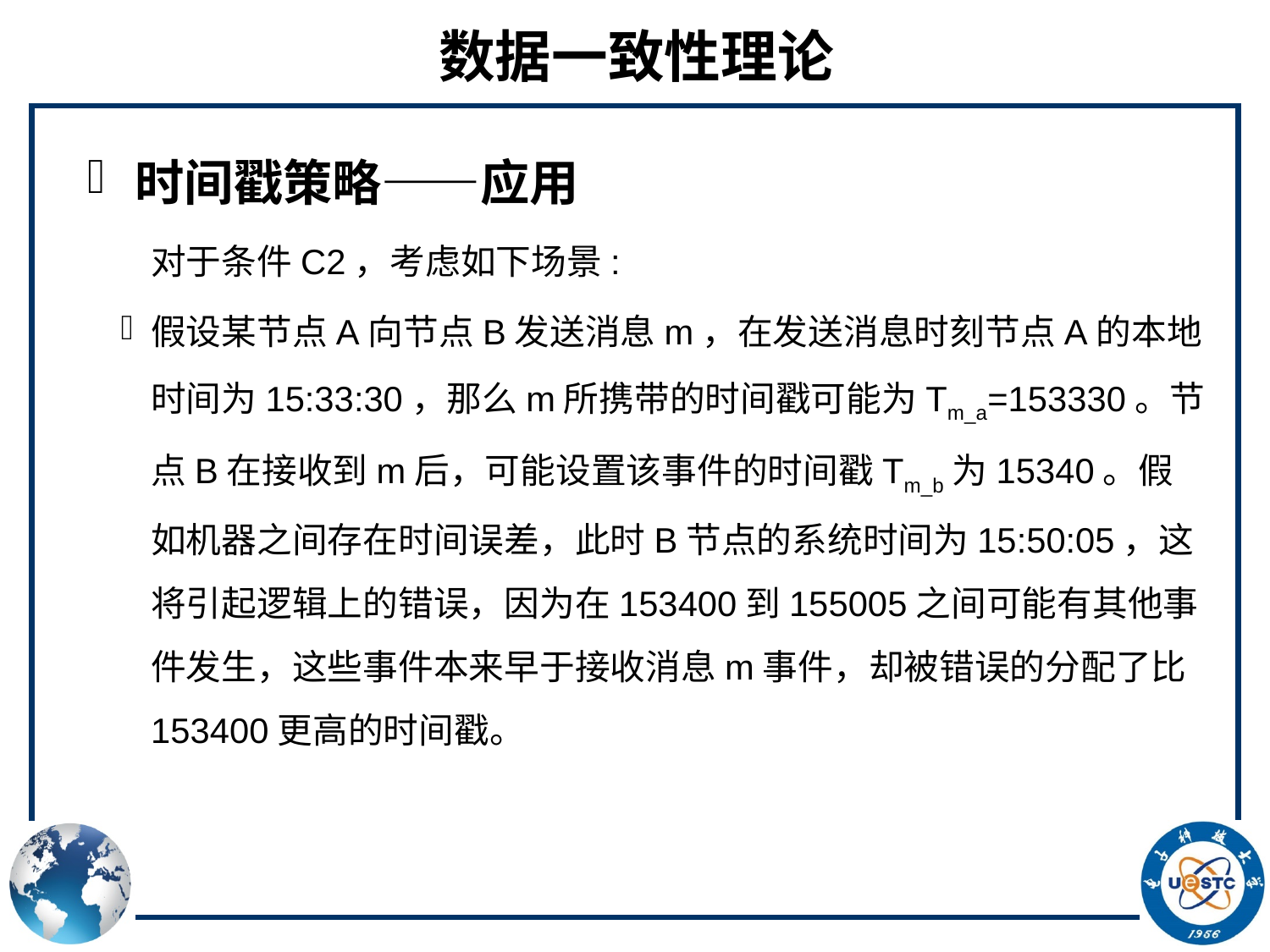

# 数据一致性理论
时间戳策略——应用
对于条件C2，考虑如下场景:
假设某节点A向节点B发送消息m，在发送消息时刻节点A的本地时间为15:33:30，那么m所携带的时间戳可能为Tm_a=153330。节点B在接收到m后，可能设置该事件的时间戳Tm_b为15340。假如机器之间存在时间误差，此时B节点的系统时间为15:50:05，这将引起逻辑上的错误，因为在153400到155005之间可能有其他事件发生，这些事件本来早于接收消息m事件，却被错误的分配了比153400更高的时间戳。